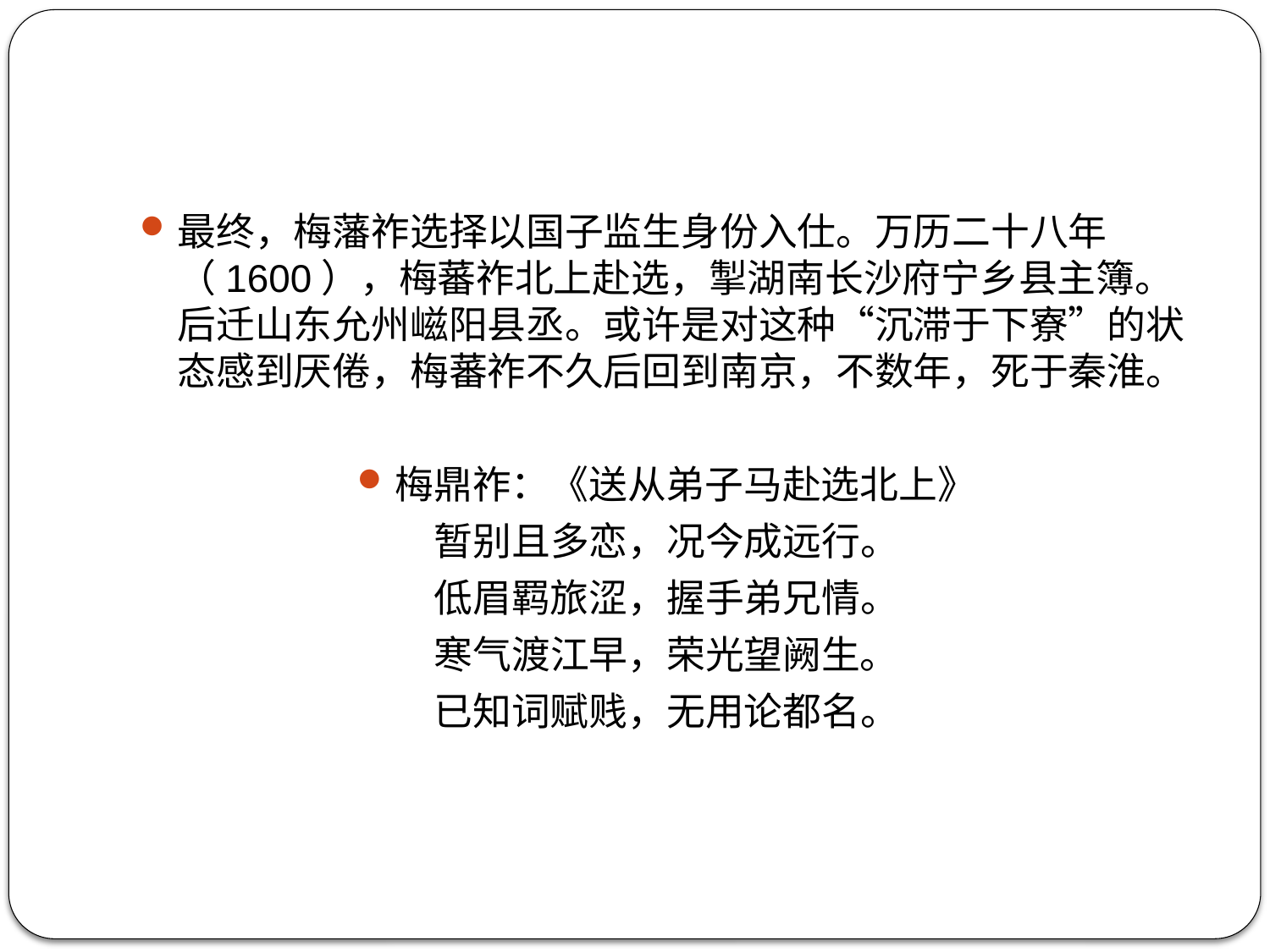

#
最终，梅藩祚选择以国子监生身份入仕。万历二十八年（1600），梅蕃祚北上赴选，掣湖南长沙府宁乡县主簿。后迁山东允州嵫阳县丞。或许是对这种“沉滞于下寮”的状态感到厌倦，梅蕃祚不久后回到南京，不数年，死于秦淮。

梅鼎祚：《送从弟子马赴选北上》
暂别且多恋，况今成远行。
低眉羁旅涩，握手弟兄情。
寒气渡江早，荣光望阙生。
已知词赋贱，无用论都名。